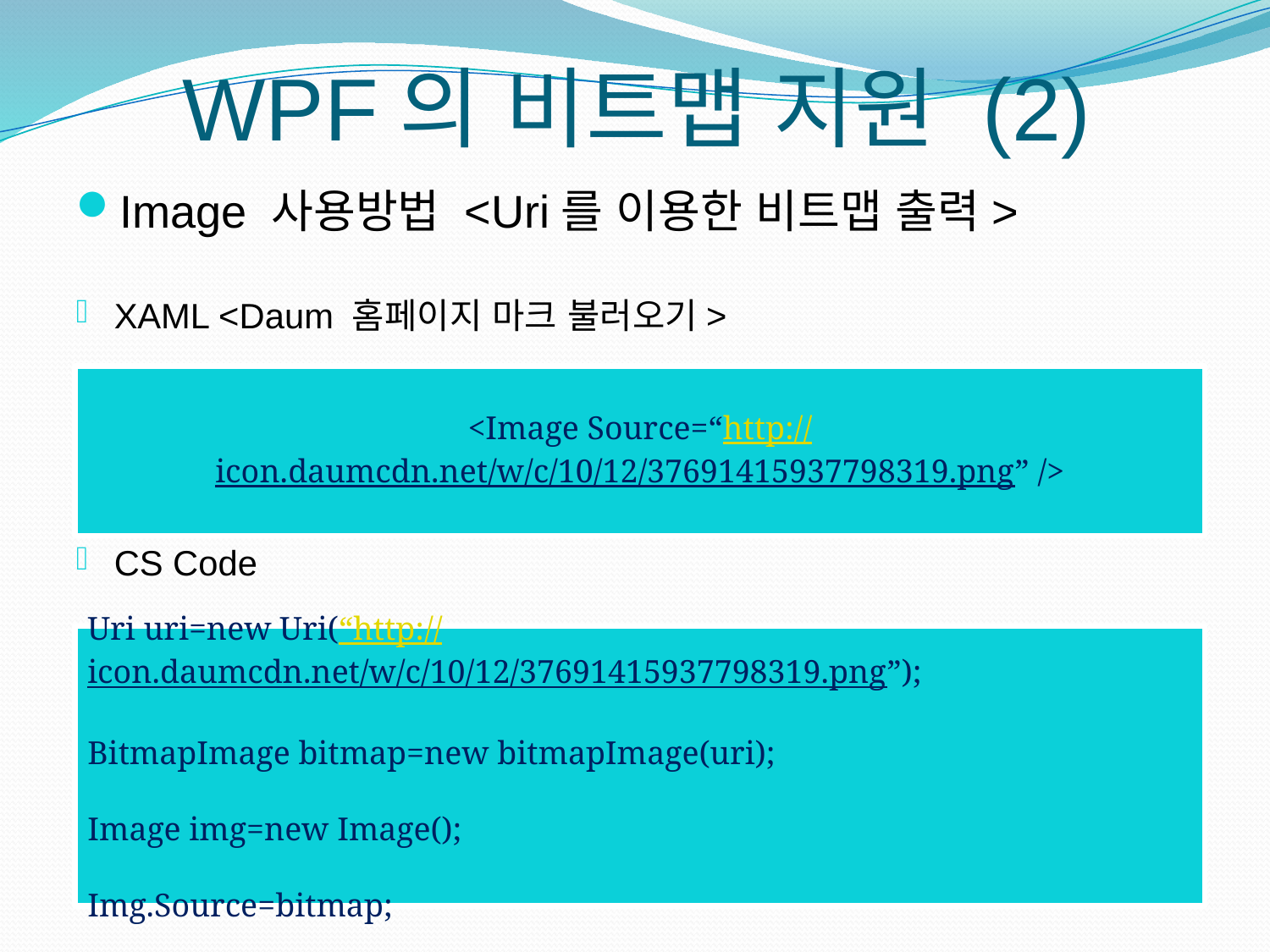

# WPF의 비트맵 지원 (2)
Image 사용방법 <Uri를 이용한 비트맵 출력>

XAML <Daum 홈페이지 마크 불러오기>

CS Code

<Image Source=“http://icon.daumcdn.net/w/c/10/12/37691415937798319.png” />
Uri uri=new Uri(“http://icon.daumcdn.net/w/c/10/12/37691415937798319.png”);

BitmapImage bitmap=new bitmapImage(uri);

Image img=new Image();

Img.Source=bitmap;